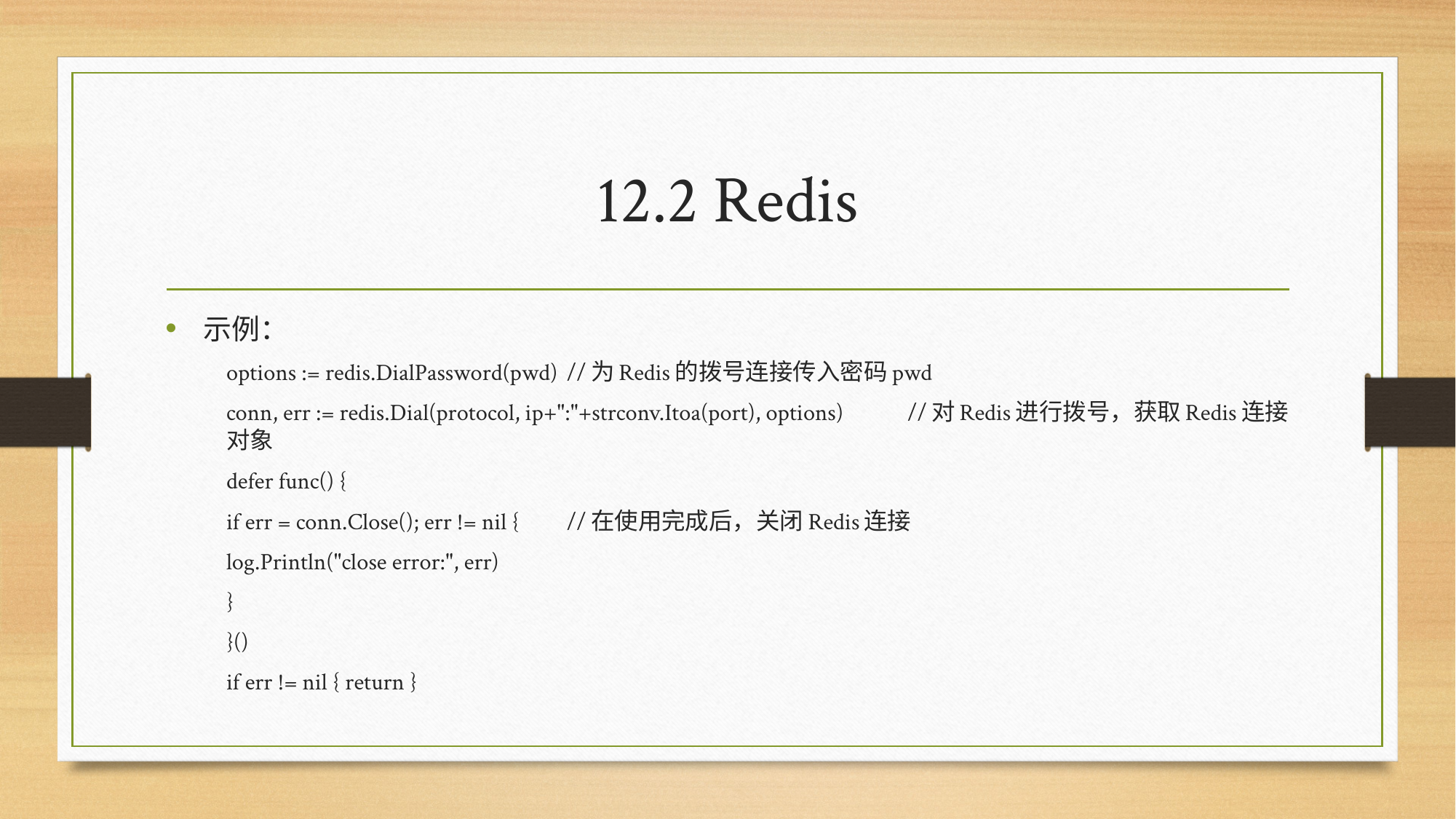

# 12.2 Redis
示例：
	options := redis.DialPassword(pwd) 						//为Redis的拨号连接传入密码pwd
	conn, err := redis.Dial(protocol, ip+":"+strconv.Itoa(port), options)	//对Redis进行拨号，获取Redis连接对象
	defer func() {
		if err = conn.Close(); err != nil {						//在使用完成后，关闭Redis连接
			log.Println("close error:", err)
		}
	}()
	if err != nil { return }